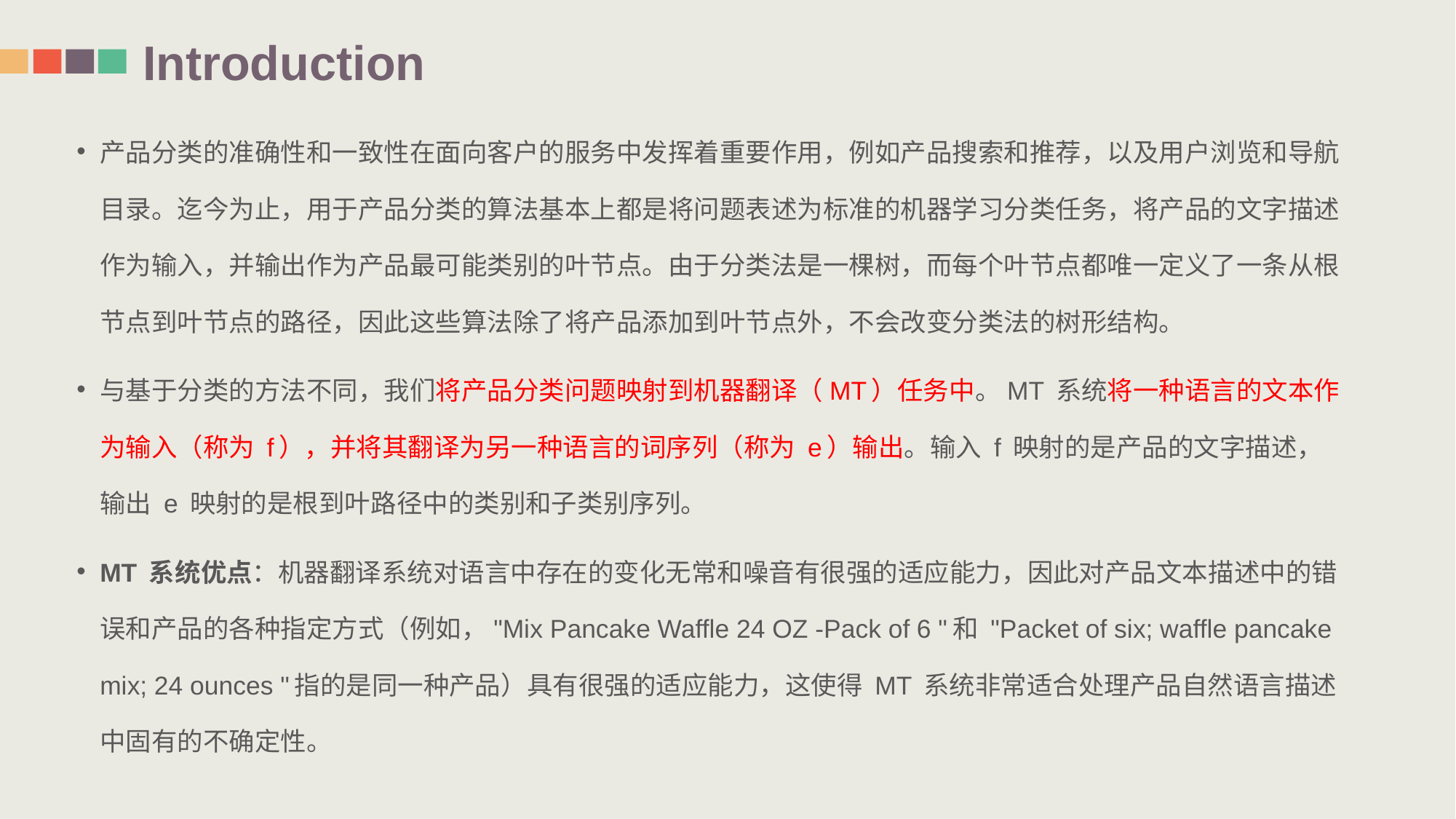

Introduction

产品分类的准确性和一致性在面向客户的服务中发挥着重要作用，例如产品搜索和推荐，以及用户浏览和导航目录。迄今为止，用于产品分类的算法基本上都是将问题表述为标准的机器学习分类任务，将产品的文字描述作为输入，并输出作为产品最可能类别的叶节点。由于分类法是一棵树，而每个叶节点都唯一定义了一条从根节点到叶节点的路径，因此这些算法除了将产品添加到叶节点外，不会改变分类法的树形结构。
与基于分类的方法不同，我们将产品分类问题映射到机器翻译（MT）任务中。MT 系统将一种语言的文本作为输入（称为 f），并将其翻译为另一种语言的词序列（称为 e）输出。输入 f 映射的是产品的文字描述，输出 e 映射的是根到叶路径中的类别和子类别序列。
MT 系统优点：机器翻译系统对语言中存在的变化无常和噪音有很强的适应能力，因此对产品文本描述中的错误和产品的各种指定方式（例如，"Mix Pancake Waffle 24 OZ -Pack of 6 "和 "Packet of six; waffle pancake mix; 24 ounces "指的是同一种产品）具有很强的适应能力，这使得 MT 系统非常适合处理产品自然语言描述中固有的不确定性。